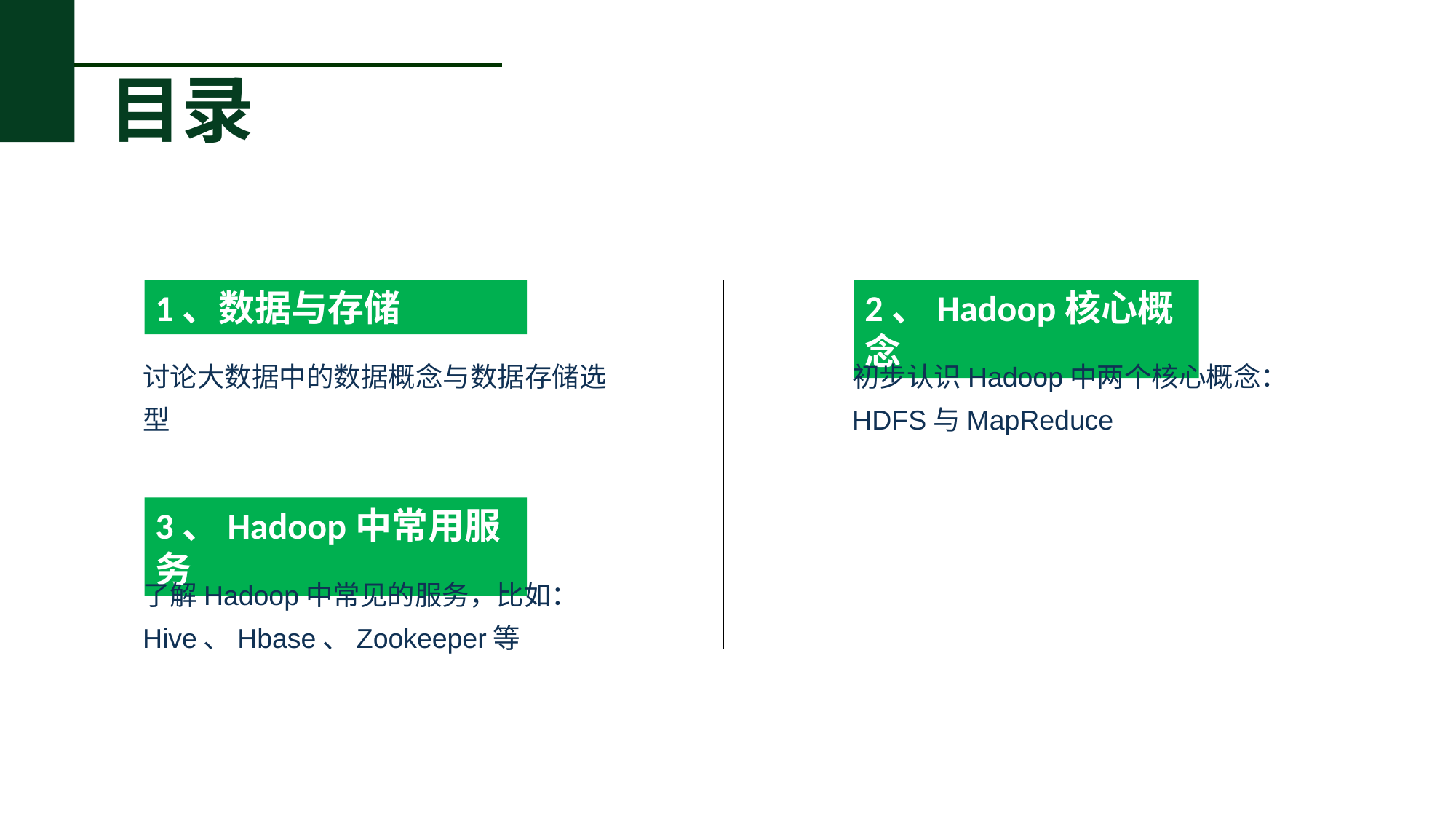

目录
1、数据与存储
2、Hadoop核心概念
讨论大数据中的数据概念与数据存储选型
初步认识Hadoop中两个核心概念：HDFS与MapReduce
3、Hadoop中常用服务
了解Hadoop中常见的服务，比如：Hive、Hbase、Zookeeper等